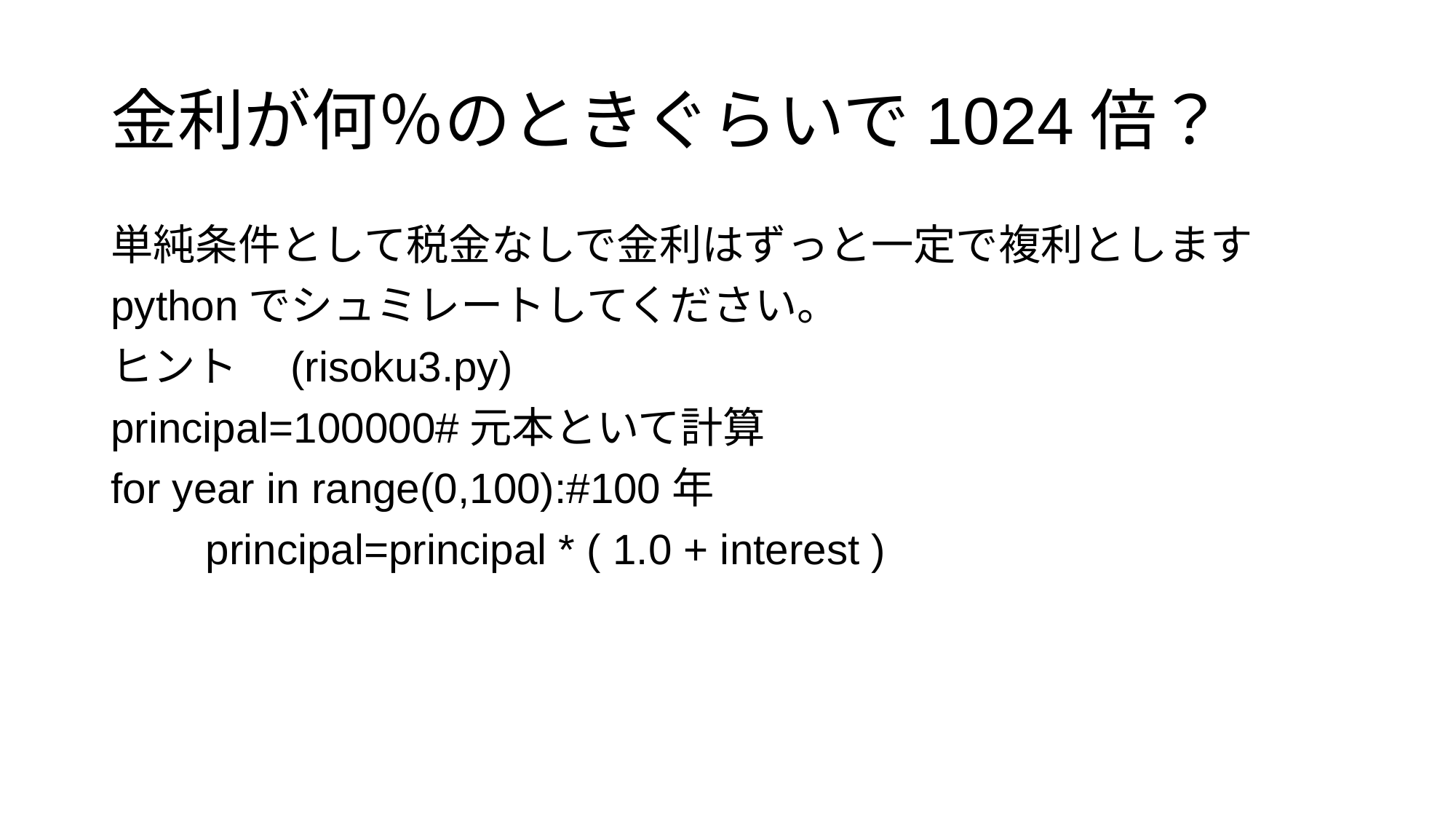

# 金利が何％のときぐらいで1024倍？
単純条件として税金なしで金利はずっと一定で複利とします
pythonでシュミレートしてください。
ヒント　(risoku3.py)
principal=100000#元本といて計算
for year in range(0,100):#100年
　　principal=principal * ( 1.0 + interest )